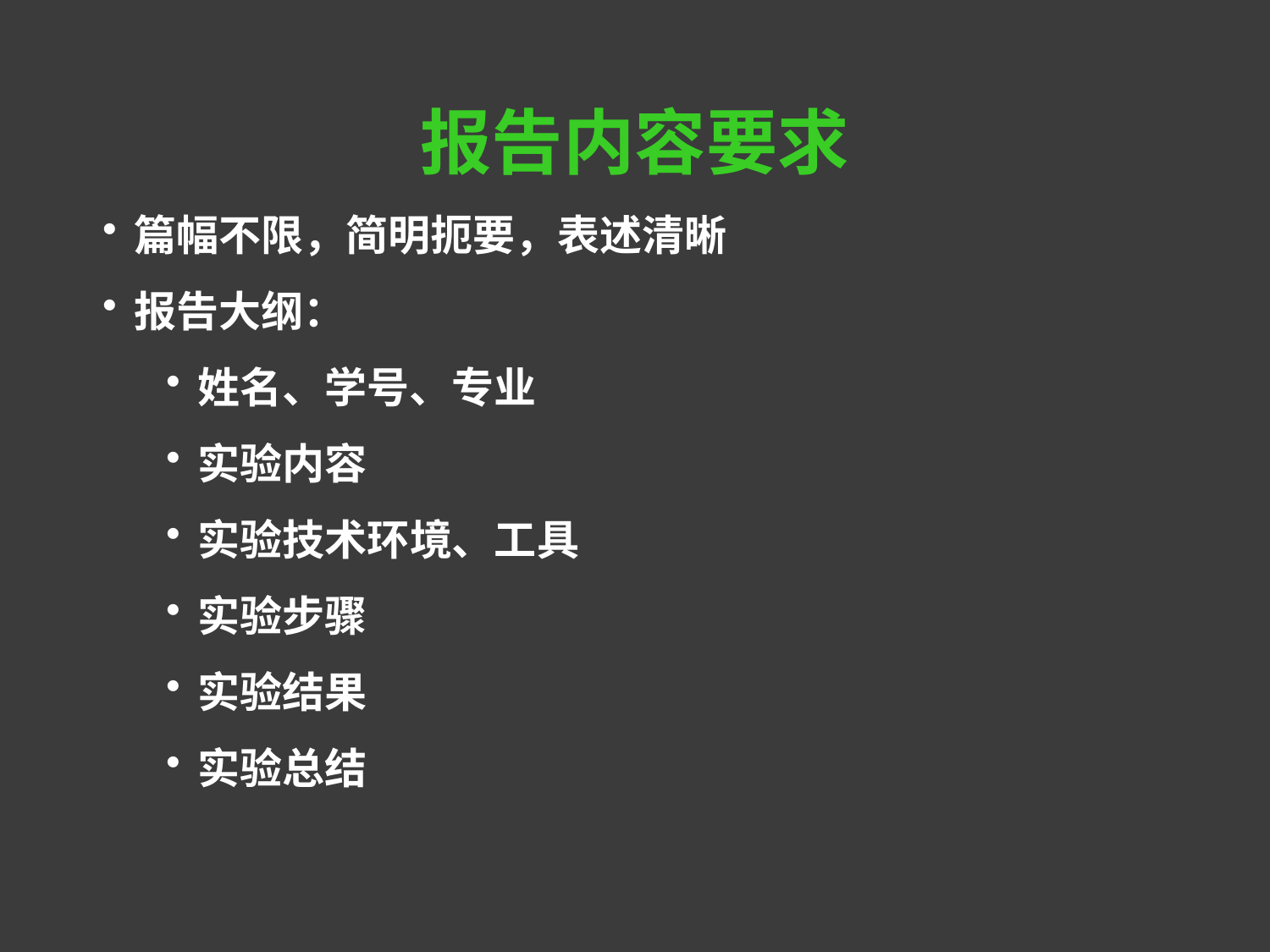

报告内容要求
篇幅不限，简明扼要，表述清晰
报告大纲：
姓名、学号、专业
实验内容
实验技术环境、工具
实验步骤
实验结果
实验总结